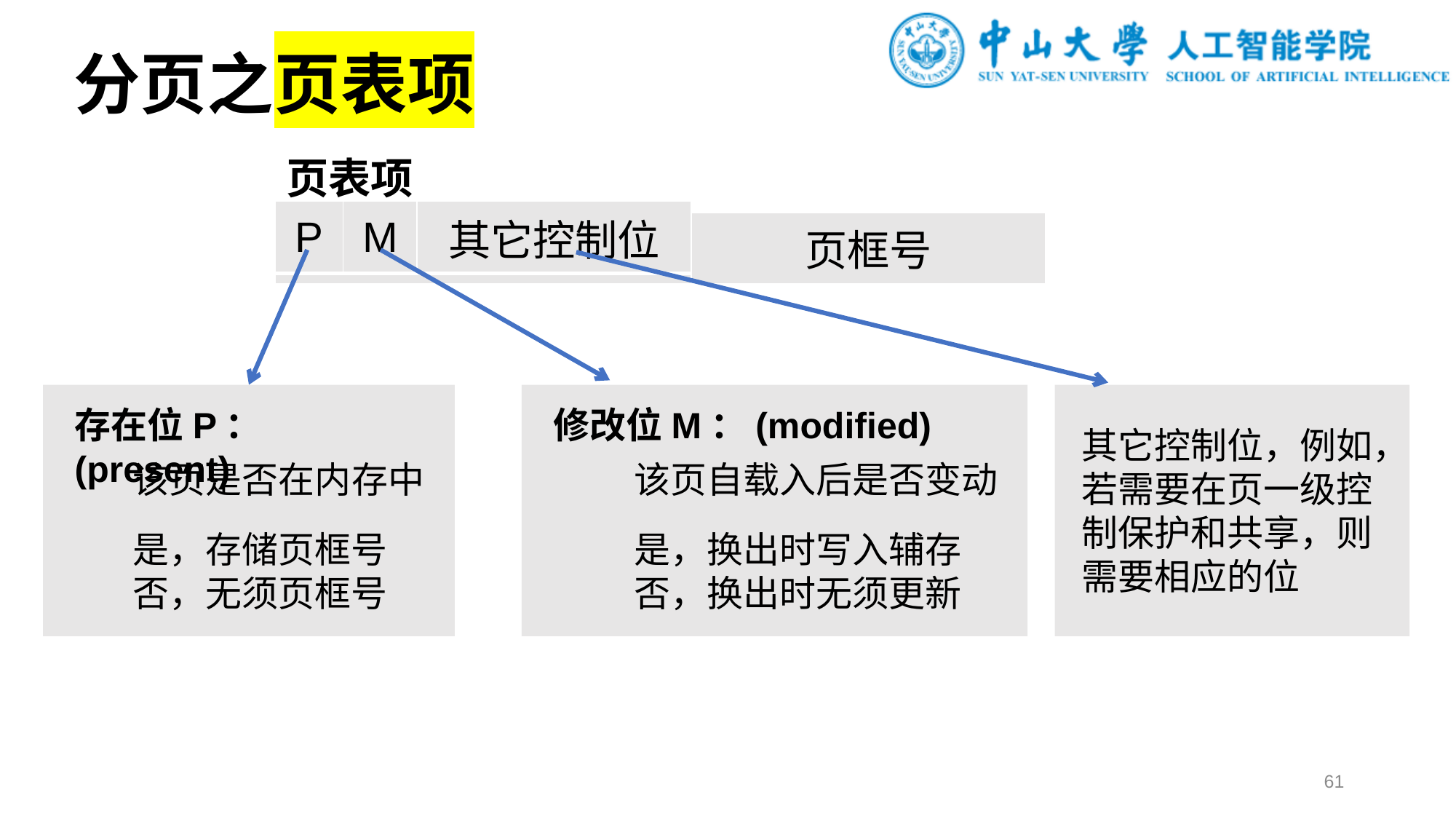

# 分页之页表项
| 页表项 |  |
| --- | --- |
| 控制位 | 页框号 |
| P | M | 其它控制位 |
| --- | --- | --- |

存在位P： (present)
修改位M：(modified)
其它控制位，例如，若需要在页一级控制保护和共享，则需要相应的位
该页是否在内存中
该页自载入后是否变动
是，存储页框号
否，无须页框号
是，换出时写入辅存
否，换出时无须更新
61